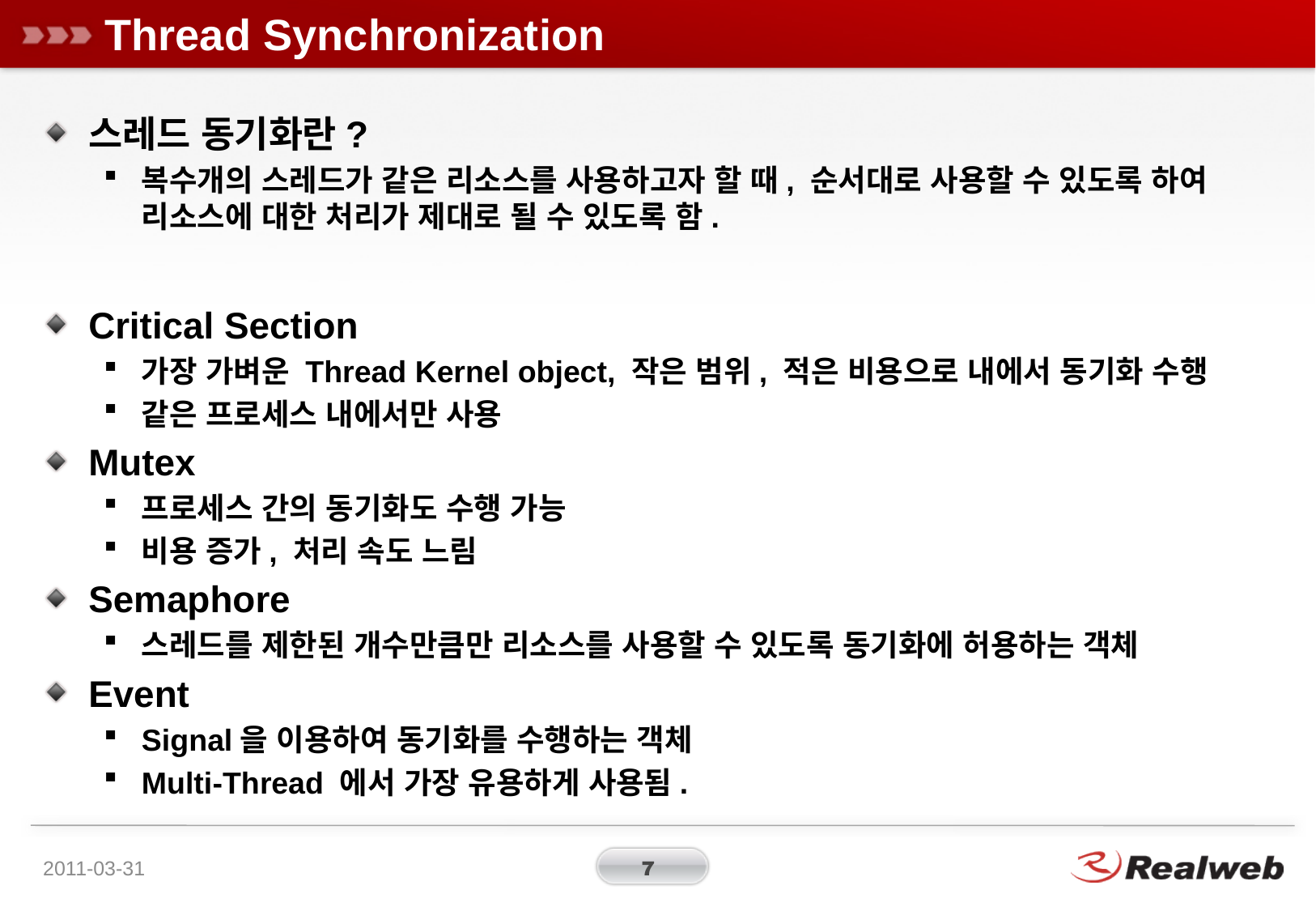

# Thread Synchronization
스레드 동기화란?
복수개의 스레드가 같은 리소스를 사용하고자 할 때, 순서대로 사용할 수 있도록 하여 리소스에 대한 처리가 제대로 될 수 있도록 함.

Critical Section
가장 가벼운 Thread Kernel object, 작은 범위, 적은 비용으로 내에서 동기화 수행
같은 프로세스 내에서만 사용
Mutex
프로세스 간의 동기화도 수행 가능
비용 증가, 처리 속도 느림
Semaphore
스레드를 제한된 개수만큼만 리소스를 사용할 수 있도록 동기화에 허용하는 객체
Event
Signal을 이용하여 동기화를 수행하는 객체
Multi-Thread 에서 가장 유용하게 사용됨.

2011-03-31
7